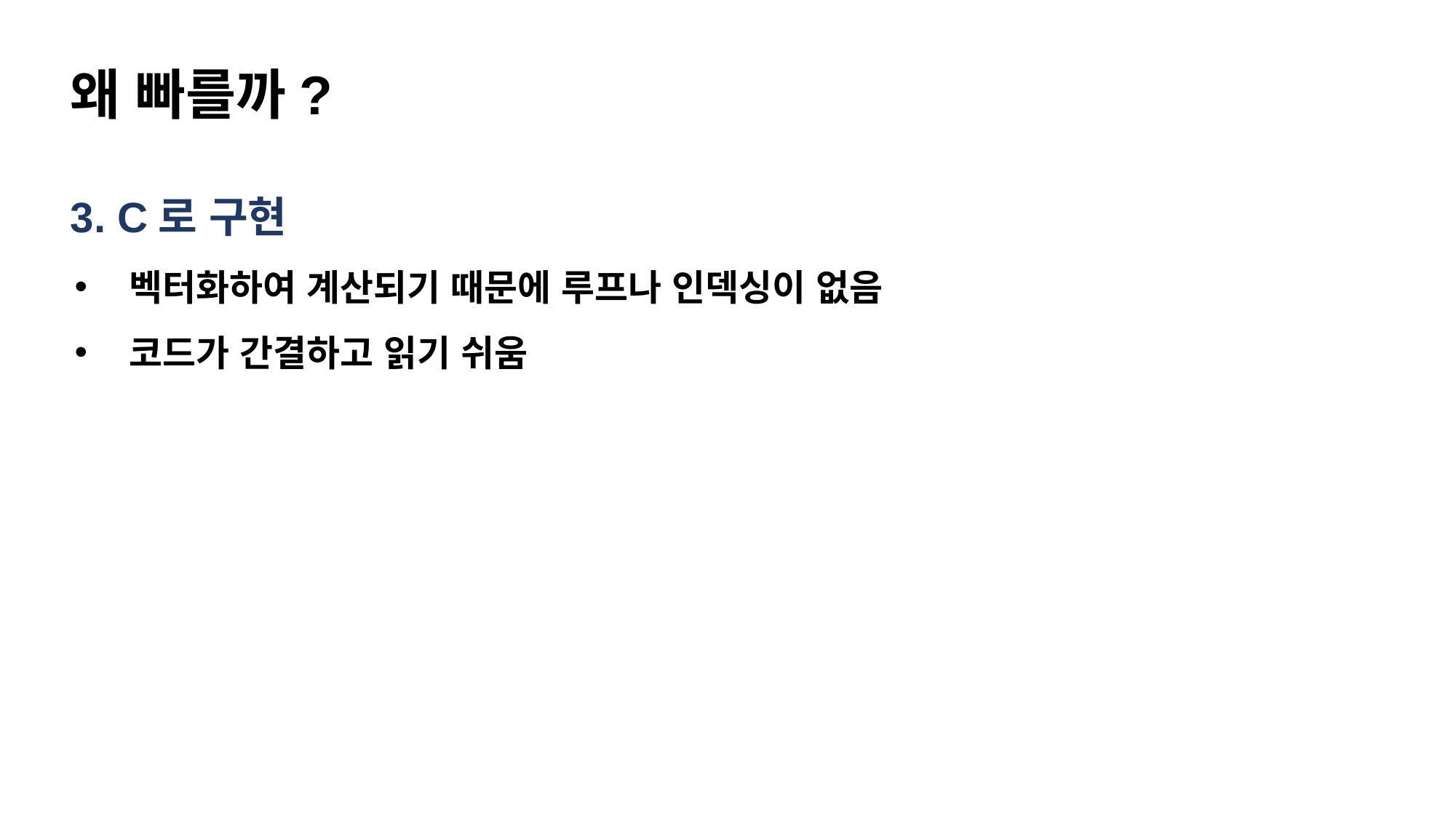

# 왜 빠를까?
3. C로 구현
벡터화하여 계산되기 때문에 루프나 인덱싱이 없음
코드가 간결하고 읽기 쉬움